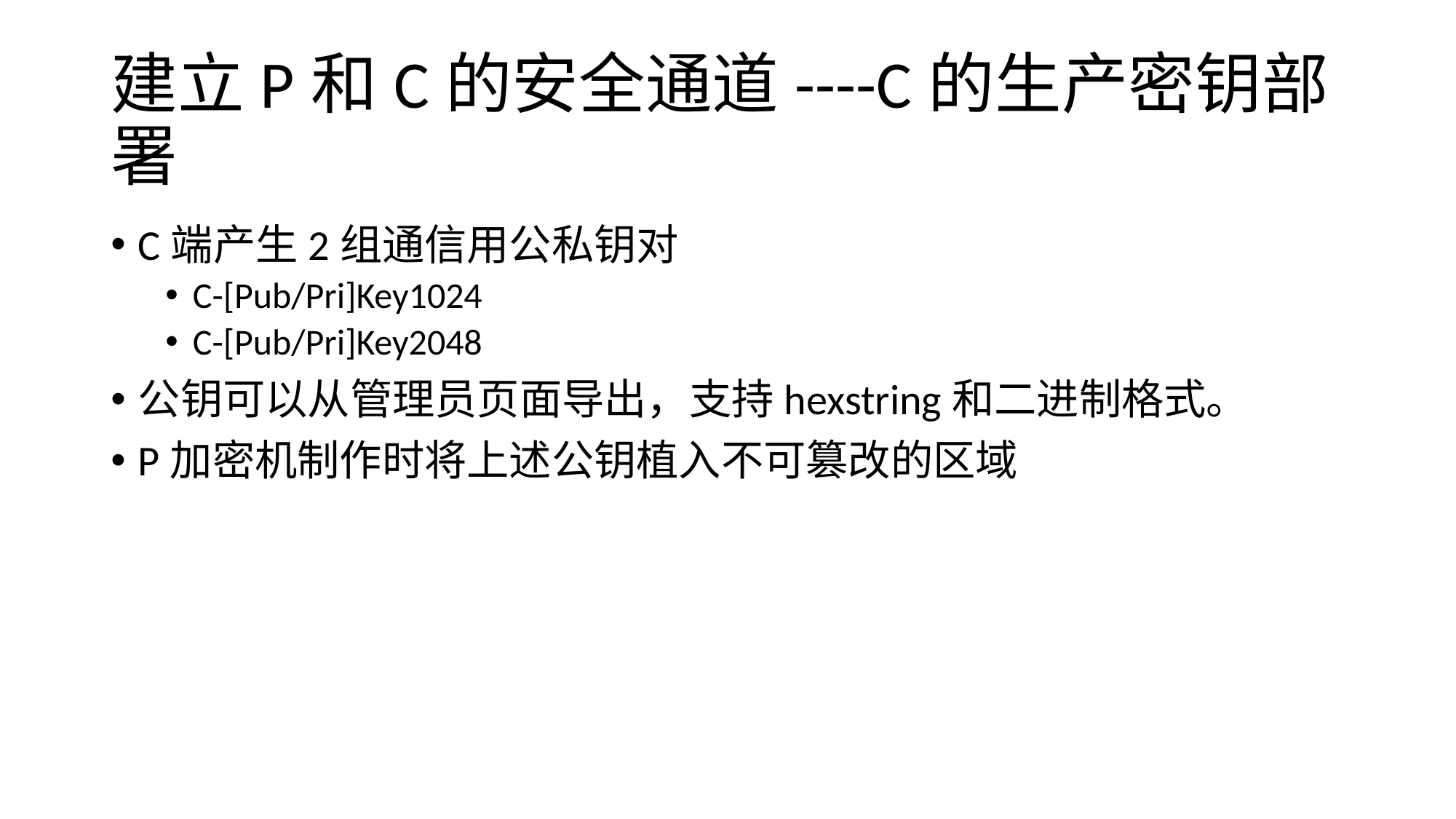

# 建立P和C的安全通道----C的生产密钥部署
C端产生2组通信用公私钥对
C-[Pub/Pri]Key1024
C-[Pub/Pri]Key2048
公钥可以从管理员页面导出，支持hexstring和二进制格式。
P加密机制作时将上述公钥植入不可篡改的区域